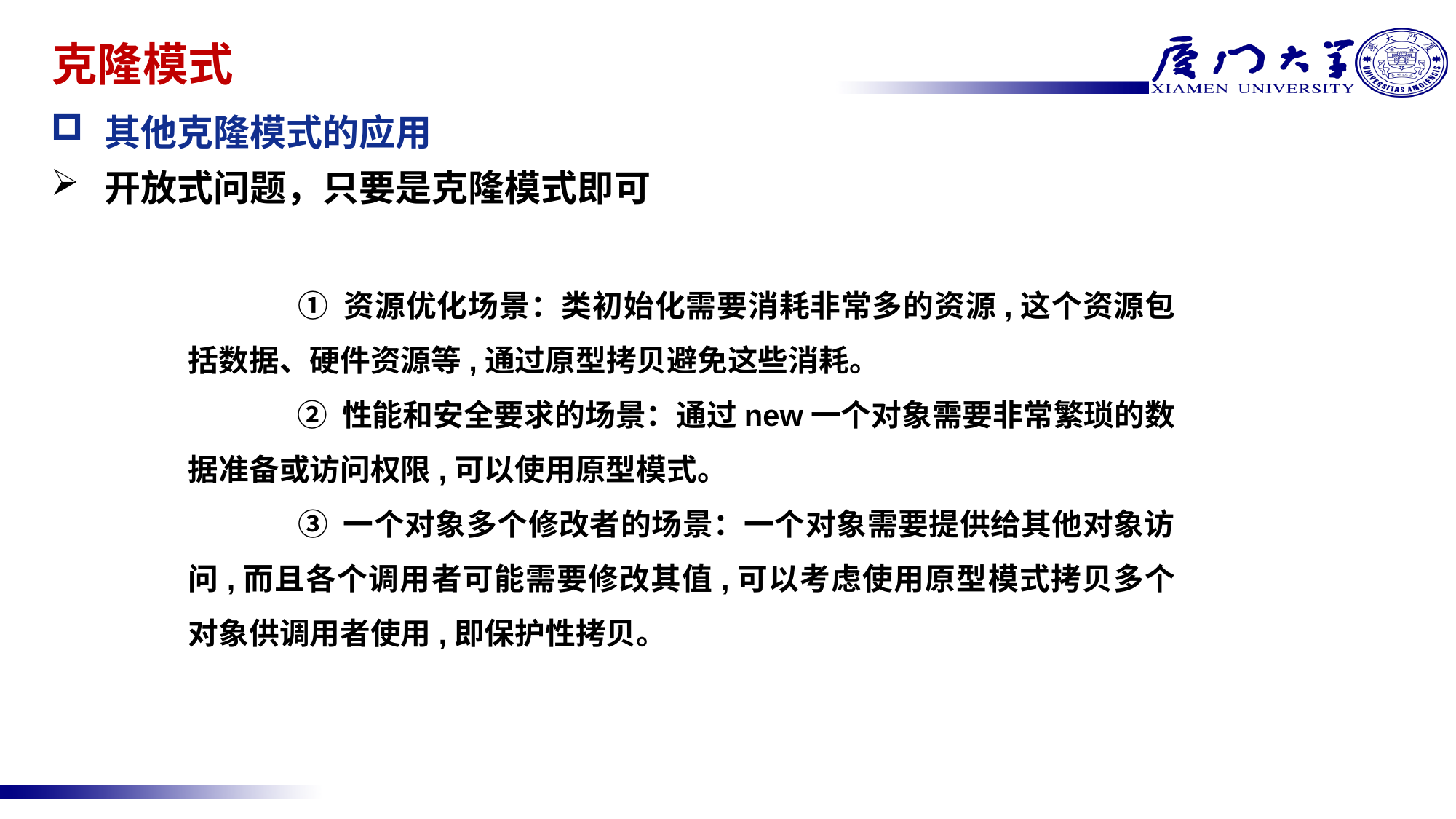

# 克隆模式
其他克隆模式的应用
开放式问题，只要是克隆模式即可
	① 资源优化场景：类初始化需要消耗非常多的资源,这个资源包括数据、硬件资源等,通过原型拷贝避免这些消耗。
	② 性能和安全要求的场景：通过new一个对象需要非常繁琐的数据准备或访问权限,可以使用原型模式。
	③ 一个对象多个修改者的场景：一个对象需要提供给其他对象访问,而且各个调用者可能需要修改其值,可以考虑使用原型模式拷贝多个对象供调用者使用,即保护性拷贝。